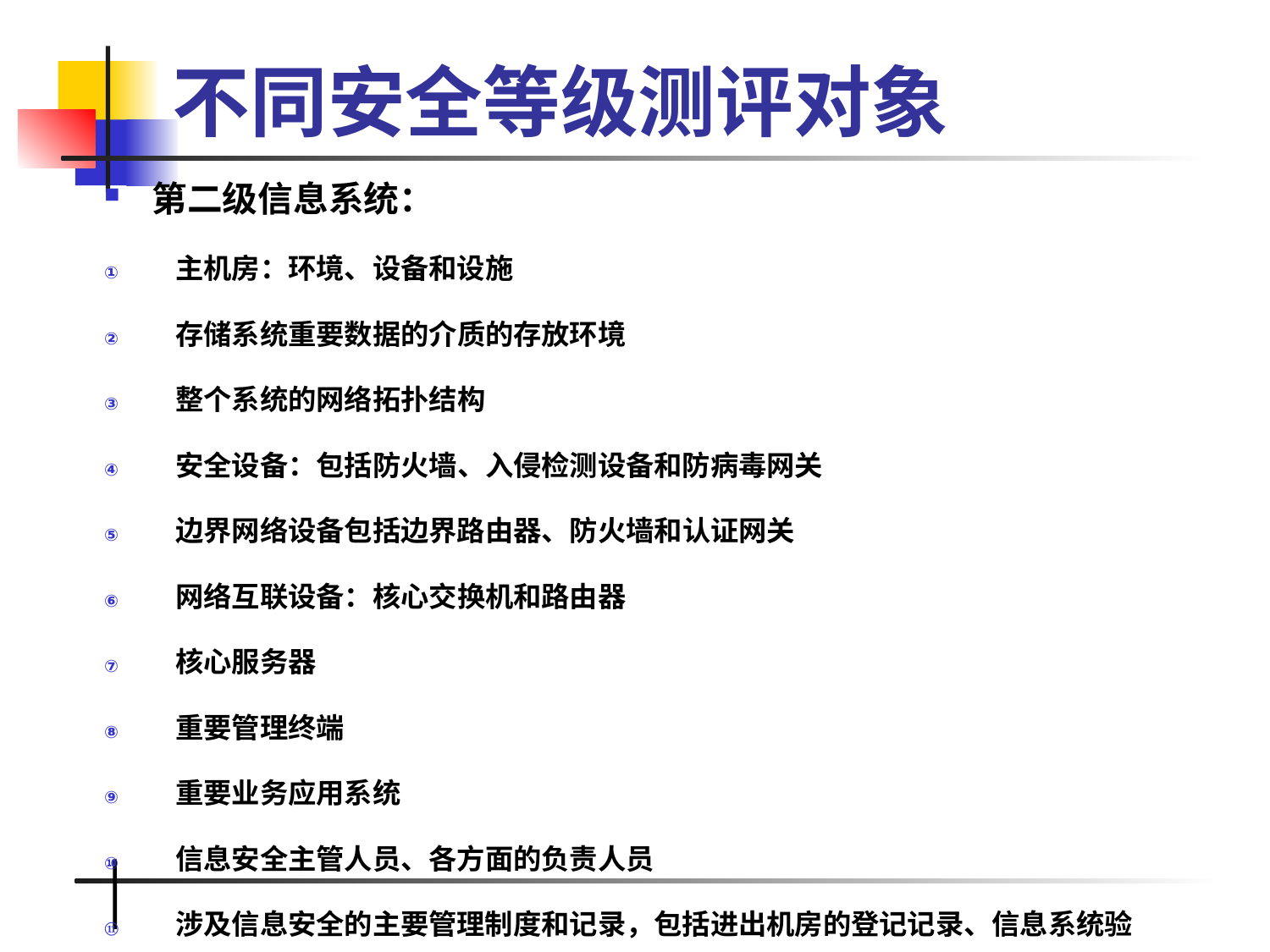

# 不同安全等级测评对象
第二级信息系统：
主机房：环境、设备和设施
存储系统重要数据的介质的存放环境
整个系统的网络拓扑结构
安全设备：包括防火墙、入侵检测设备和防病毒网关
边界网络设备包括边界路由器、防火墙和认证网关
网络互联设备：核心交换机和路由器
核心服务器
重要管理终端
重要业务应用系统
信息安全主管人员、各方面的负责人员
涉及信息安全的主要管理制度和记录，包括进出机房的登记记录、信息系统验收文档等